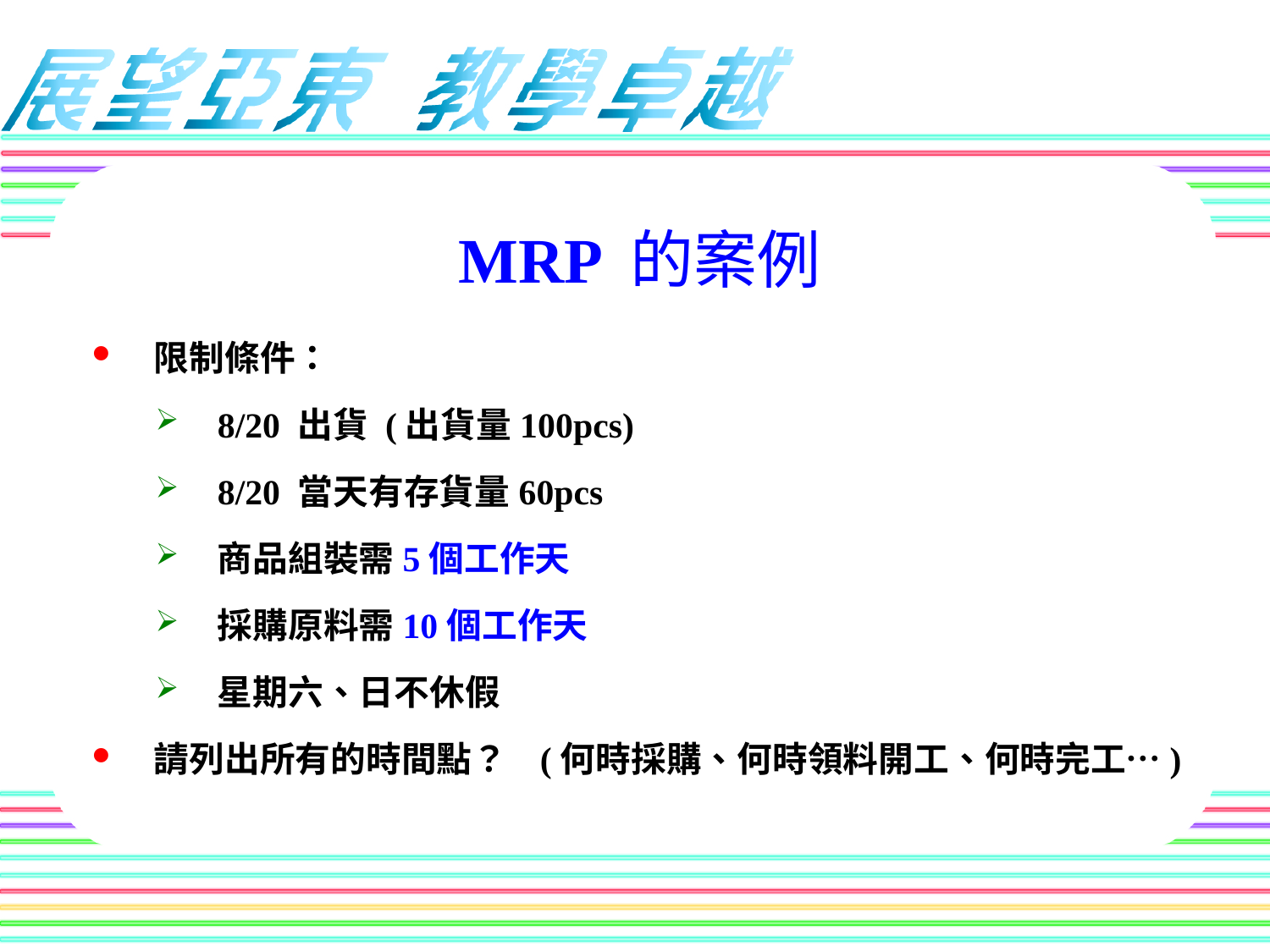

# MRP 的案例
限制條件：
8/20 出貨 (出貨量100pcs)
8/20 當天有存貨量60pcs
商品組裝需5個工作天
採購原料需10個工作天
星期六、日不休假
請列出所有的時間點？   (何時採購、何時領料開工、何時完工…)